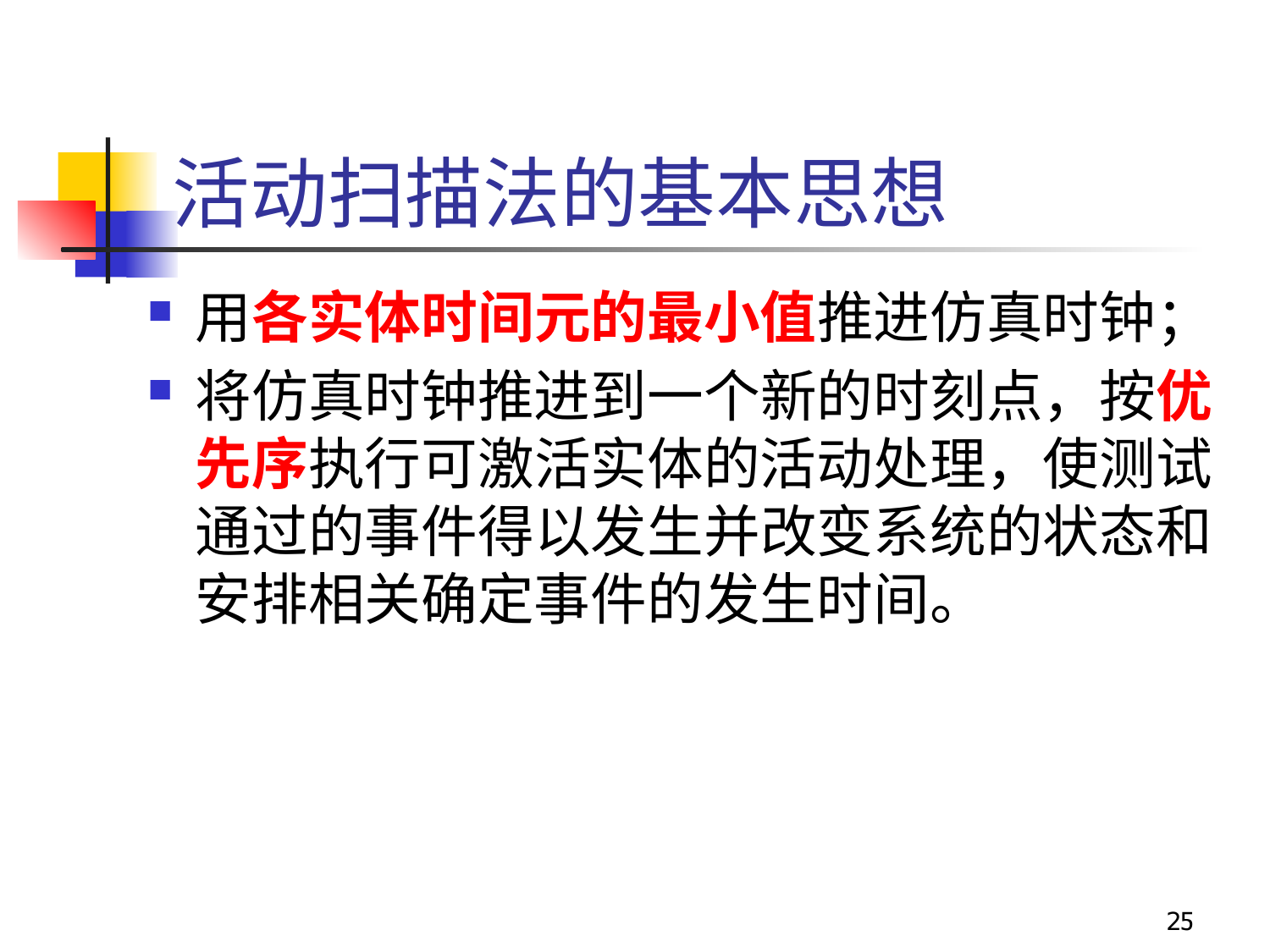

# 活动扫描法的基本思想
用各实体时间元的最小值推进仿真时钟；
将仿真时钟推进到一个新的时刻点，按优先序执行可激活实体的活动处理，使测试通过的事件得以发生并改变系统的状态和安排相关确定事件的发生时间。
25